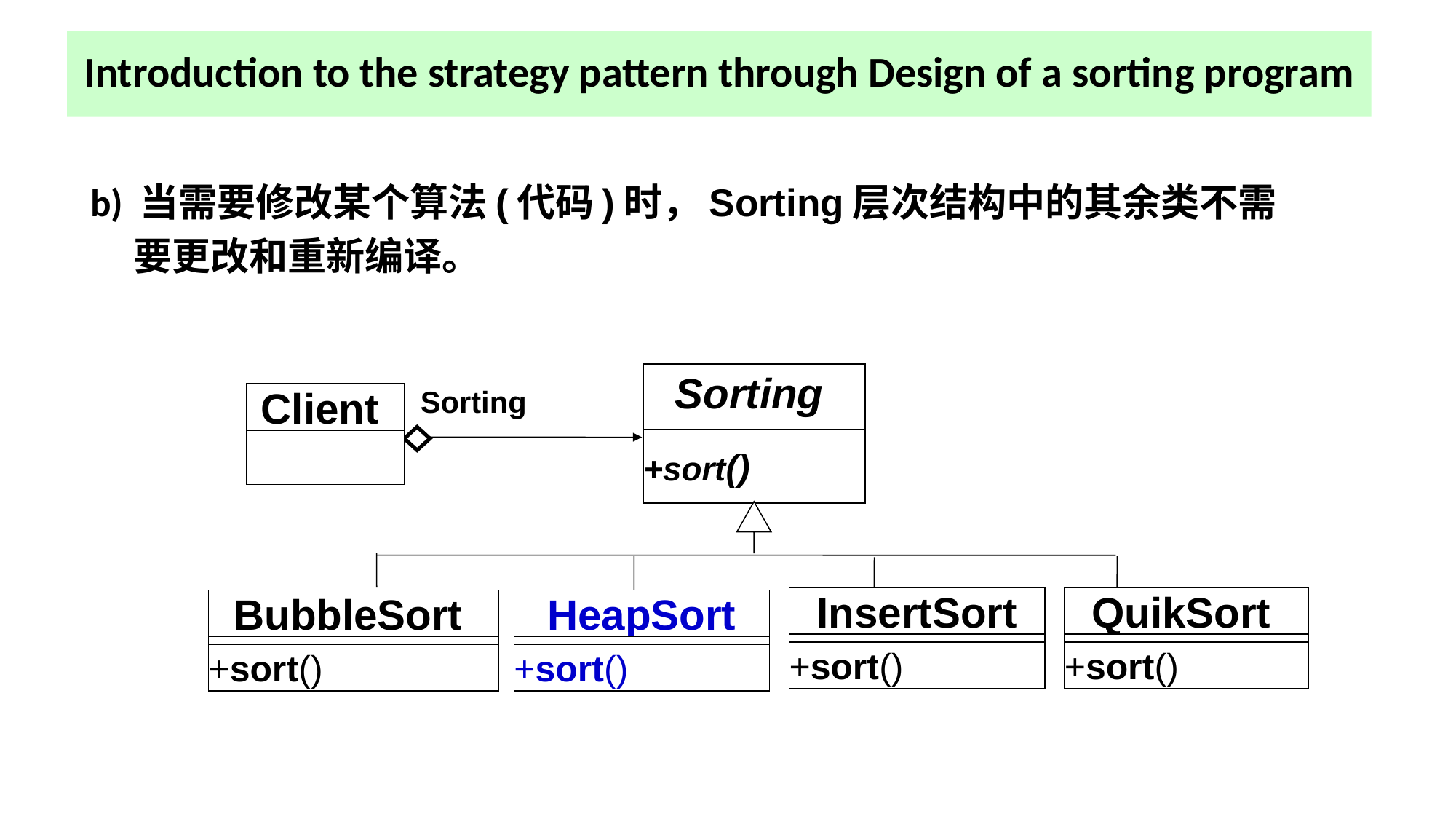

Introduction to the strategy pattern through Design of a sorting program
b) 当需要修改某个算法(代码)时，Sorting层次结构中的其余类不需
    要更改和重新编译。
Sorting

+sort()
Sorting
Client

InsertSort

+sort()
QuikSort

+sort()
BubbleSort

+sort()
HeapSort

+sort()